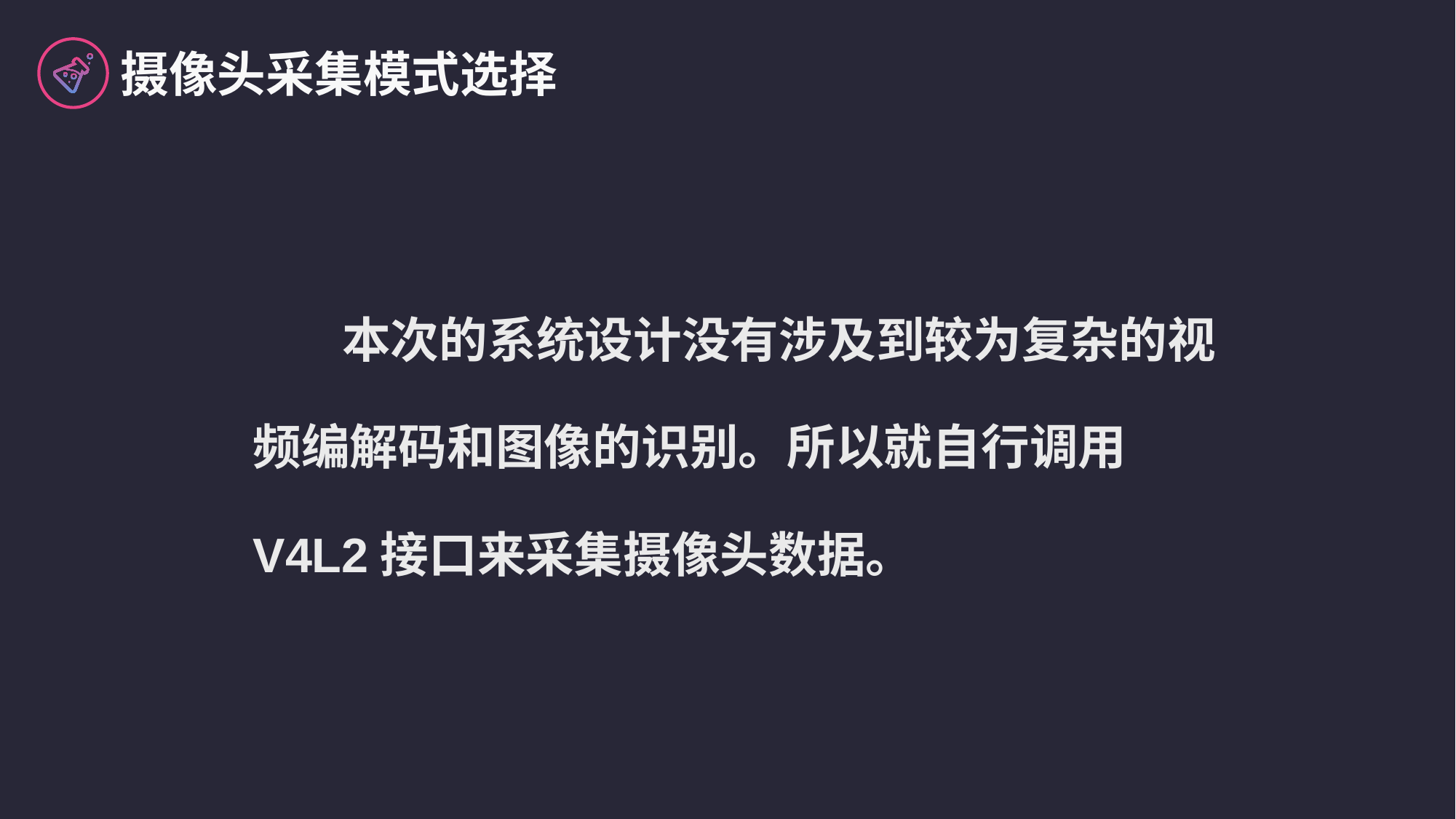

摄像头采集模式选择
       本次的系统设计没有涉及到较为复杂的视频编解码和图像的识别。所以就自行调用V4L2接口来采集摄像头数据。